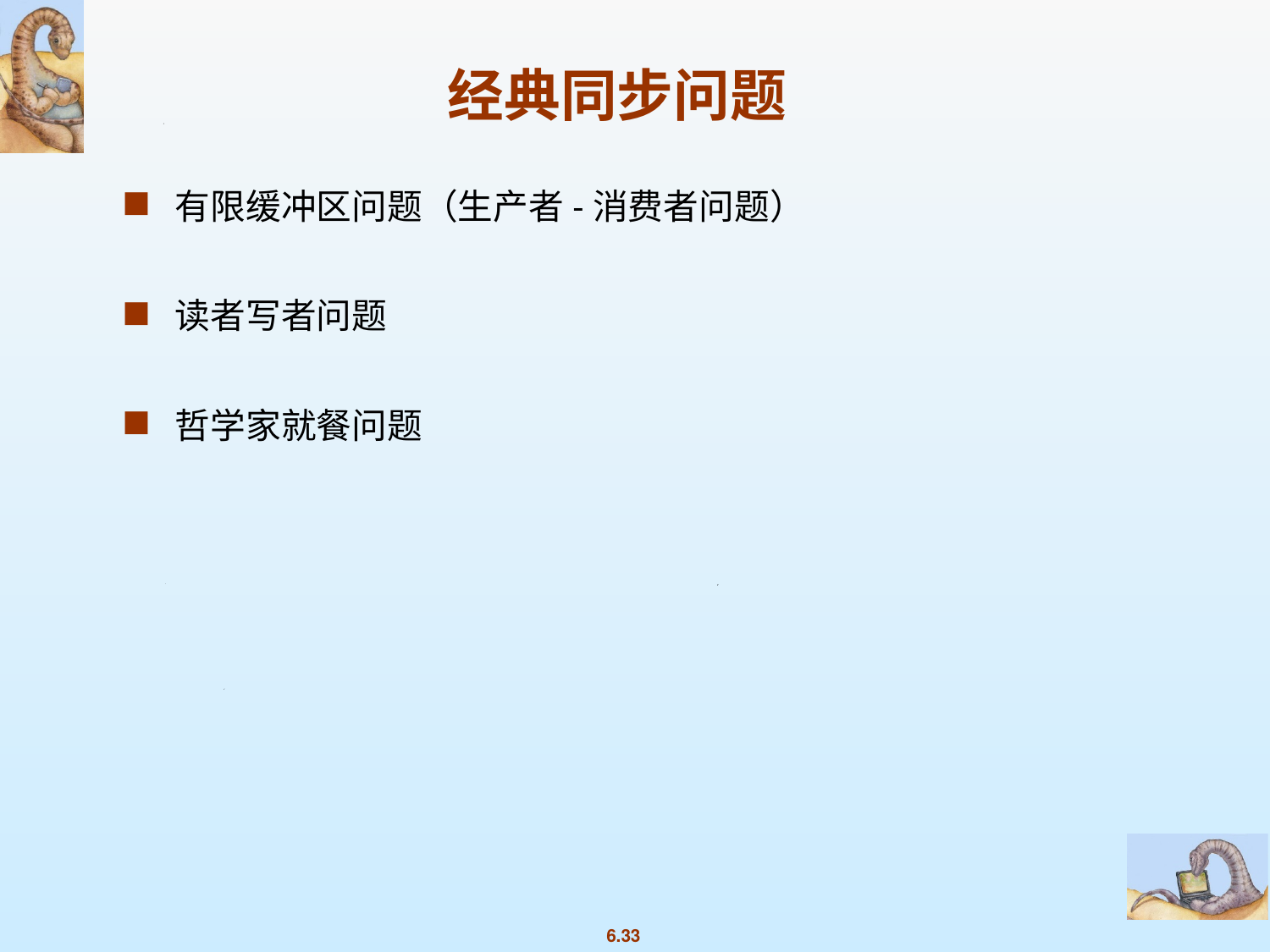

经典同步问题
有限缓冲区问题（生产者-消费者问题）

读者写者问题

哲学家就餐问题